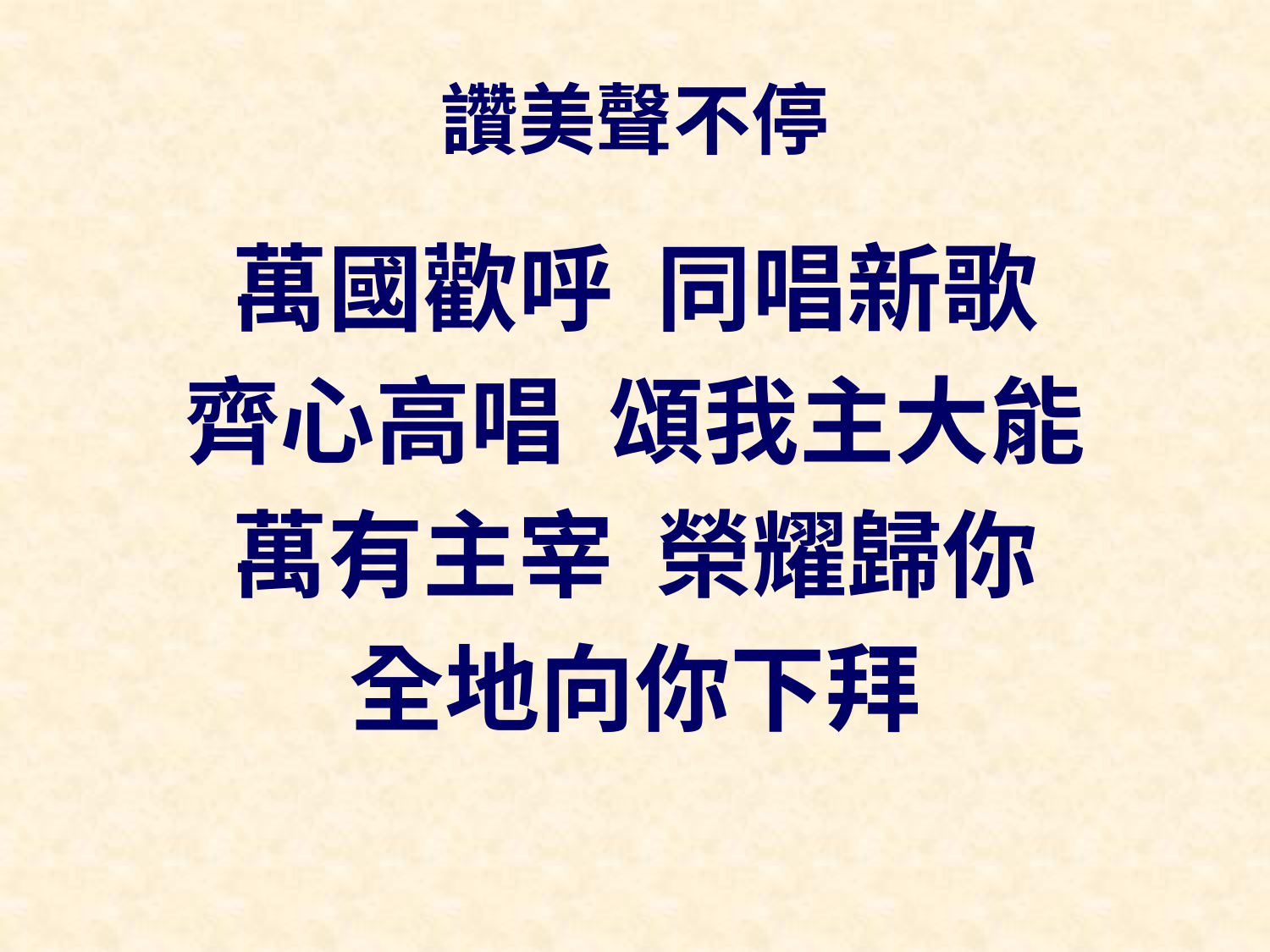

# 讚美聲不停
萬國歡呼  同唱新歌
齊心高唱  頌我主大能
萬有主宰  榮耀歸你
全地向你下拜